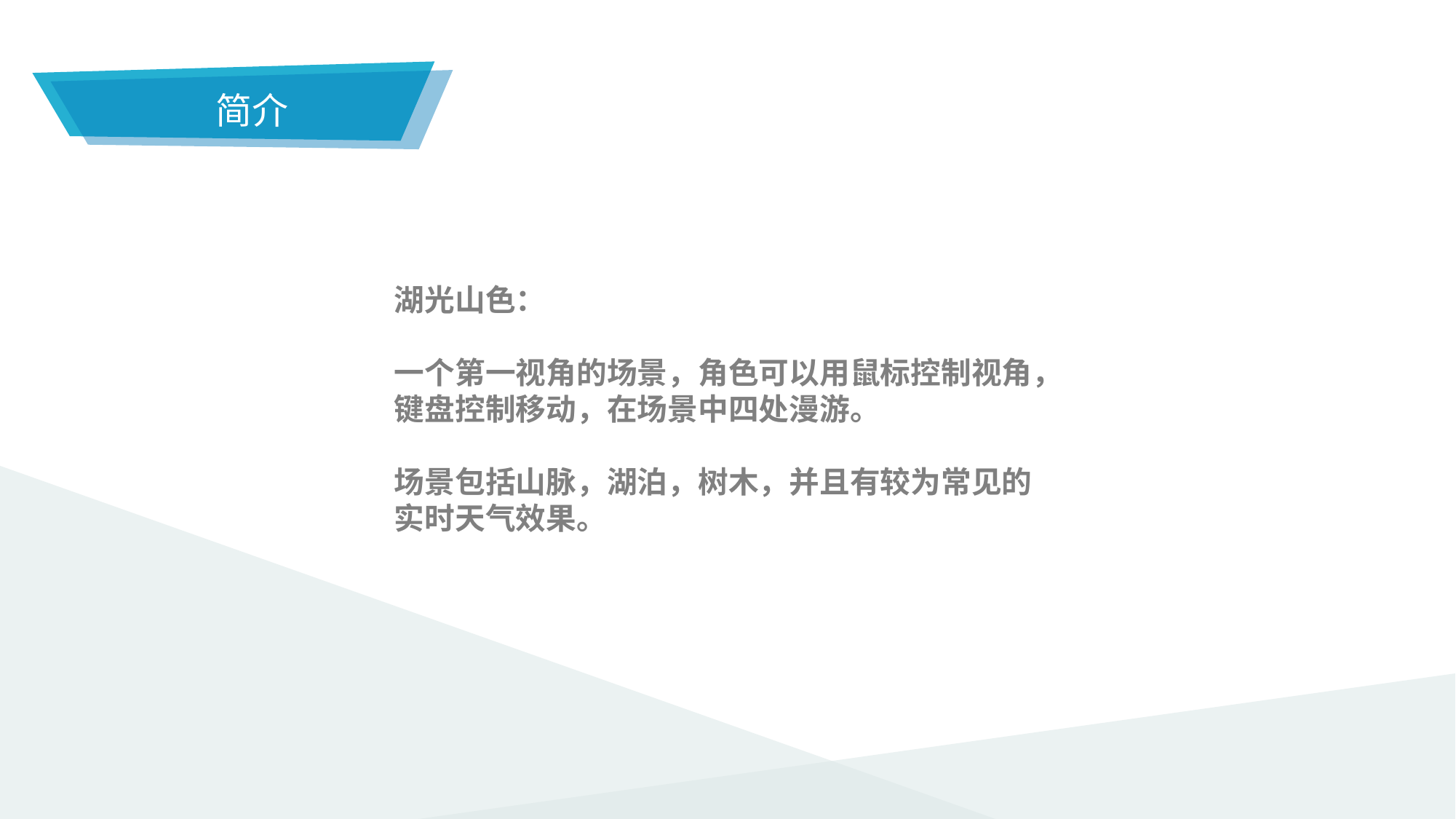

简介
湖光山色：

一个第一视角的场景，角色可以用鼠标控制视角，键盘控制移动，在场景中四处漫游。

场景包括山脉，湖泊，树木，并且有较为常见的实时天气效果。